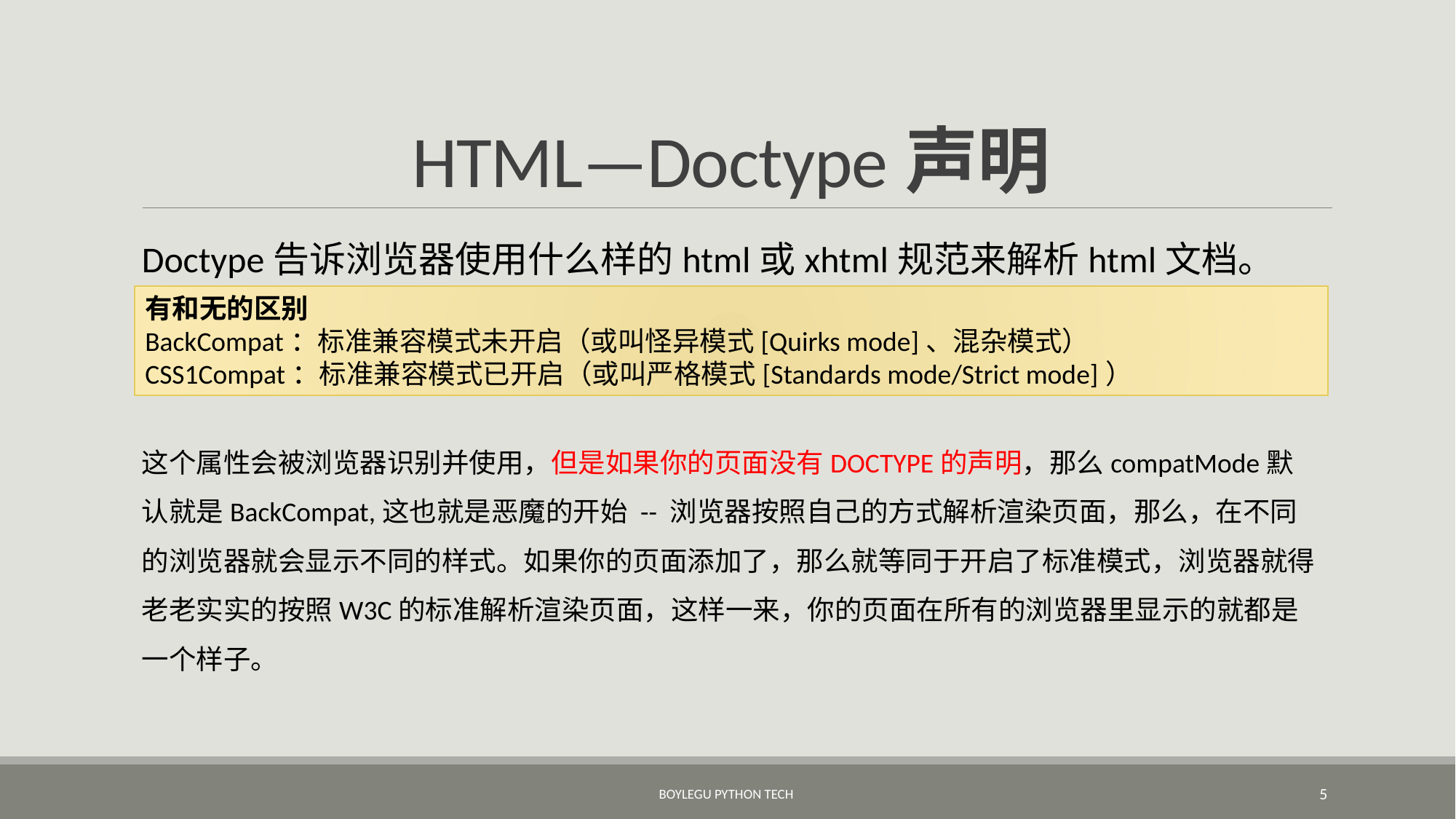

# HTML—Doctype声明

Doctype告诉浏览器使用什么样的html或xhtml规范来解析html文档。
有和无的区别
BackCompat：标准兼容模式未开启（或叫怪异模式[Quirks mode]、混杂模式）
CSS1Compat：标准兼容模式已开启（或叫严格模式[Standards mode/Strict mode]）
这个属性会被浏览器识别并使用，但是如果你的页面没有DOCTYPE的声明，那么compatMode默认就是BackCompat,这也就是恶魔的开始 -- 浏览器按照自己的方式解析渲染页面，那么，在不同的浏览器就会显示不同的样式。如果你的页面添加了，那么就等同于开启了标准模式，浏览器就得老老实实的按照W3C的标准解析渲染页面，这样一来，你的页面在所有的浏览器里显示的就都是一个样子。

BoyleGu Python Tech
5